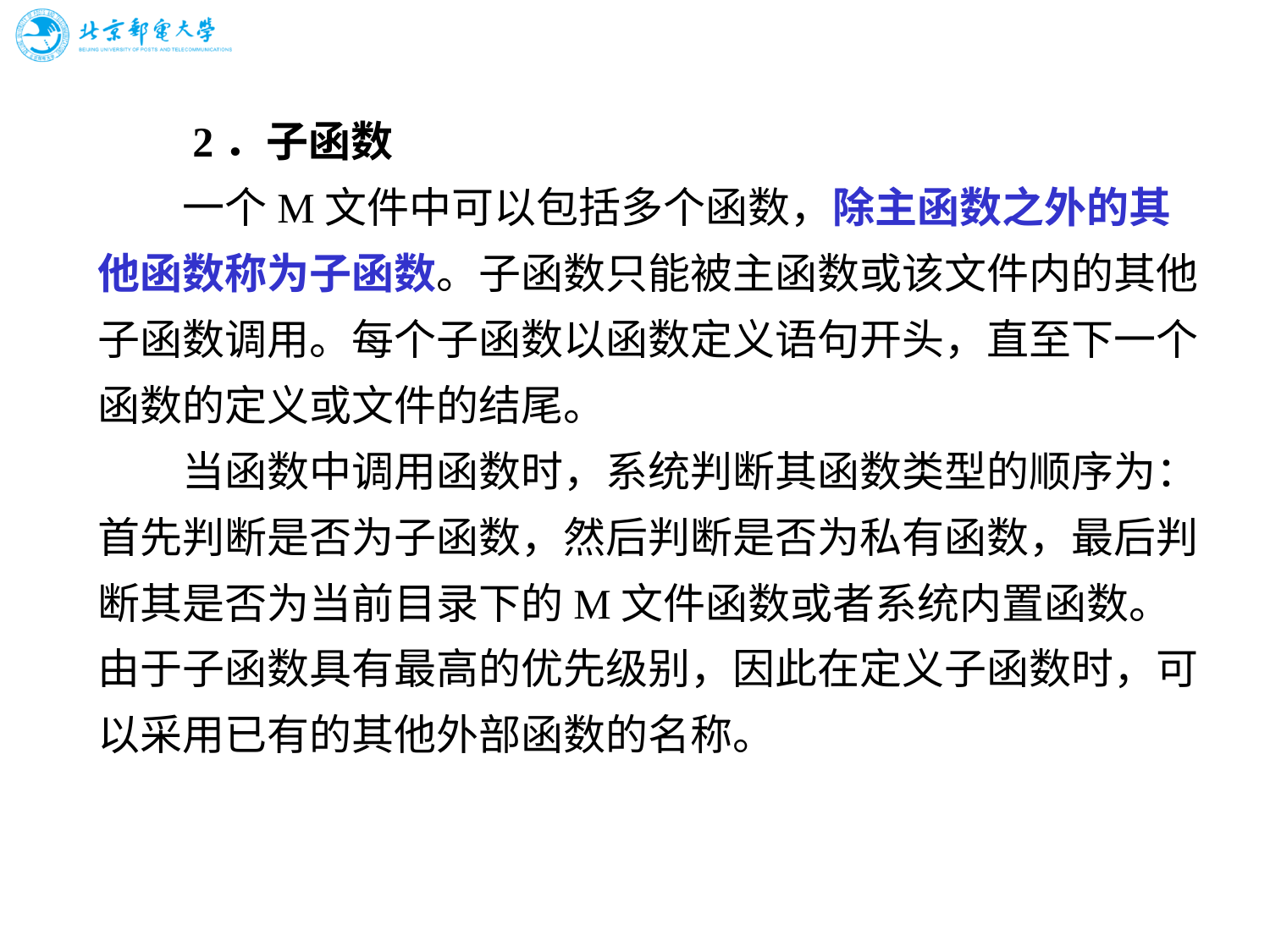

# 2．子函数 　　一个M文件中可以包括多个函数，除主函数之外的其他函数称为子函数。子函数只能被主函数或该文件内的其他子函数调用。每个子函数以函数定义语句开头，直至下一个函数的定义或文件的结尾。 　　当函数中调用函数时，系统判断其函数类型的顺序为：首先判断是否为子函数，然后判断是否为私有函数，最后判断其是否为当前目录下的M文件函数或者系统内置函数。由于子函数具有最高的优先级别，因此在定义子函数时，可以采用已有的其他外部函数的名称。